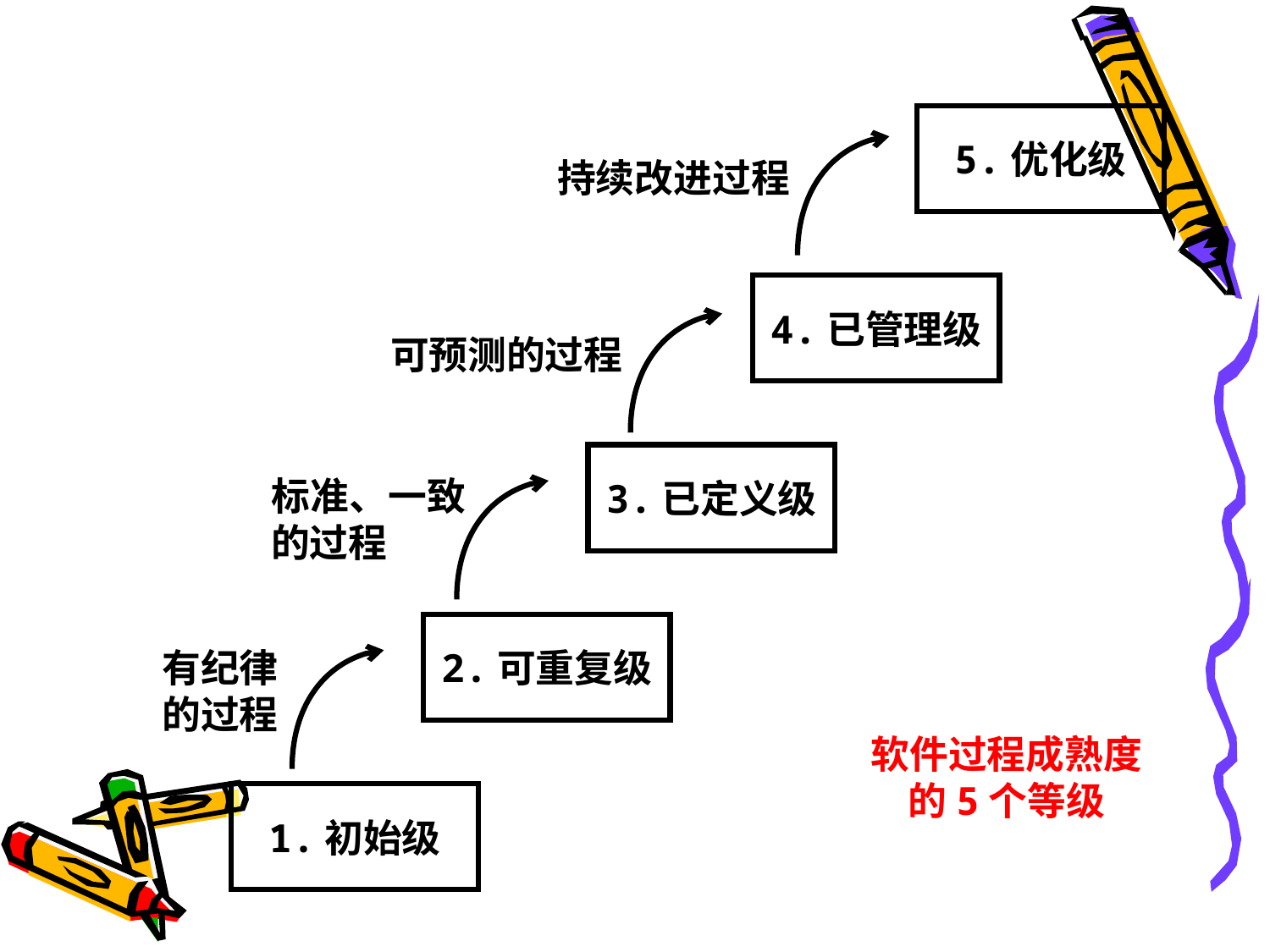

5.优化级

持续改进过程
4.已管理级

可预测的过程
3.已定义级
标准、一致的过程

2.可重复级
有纪律的过程

1.初始级
软件过程成熟度
的5个等级